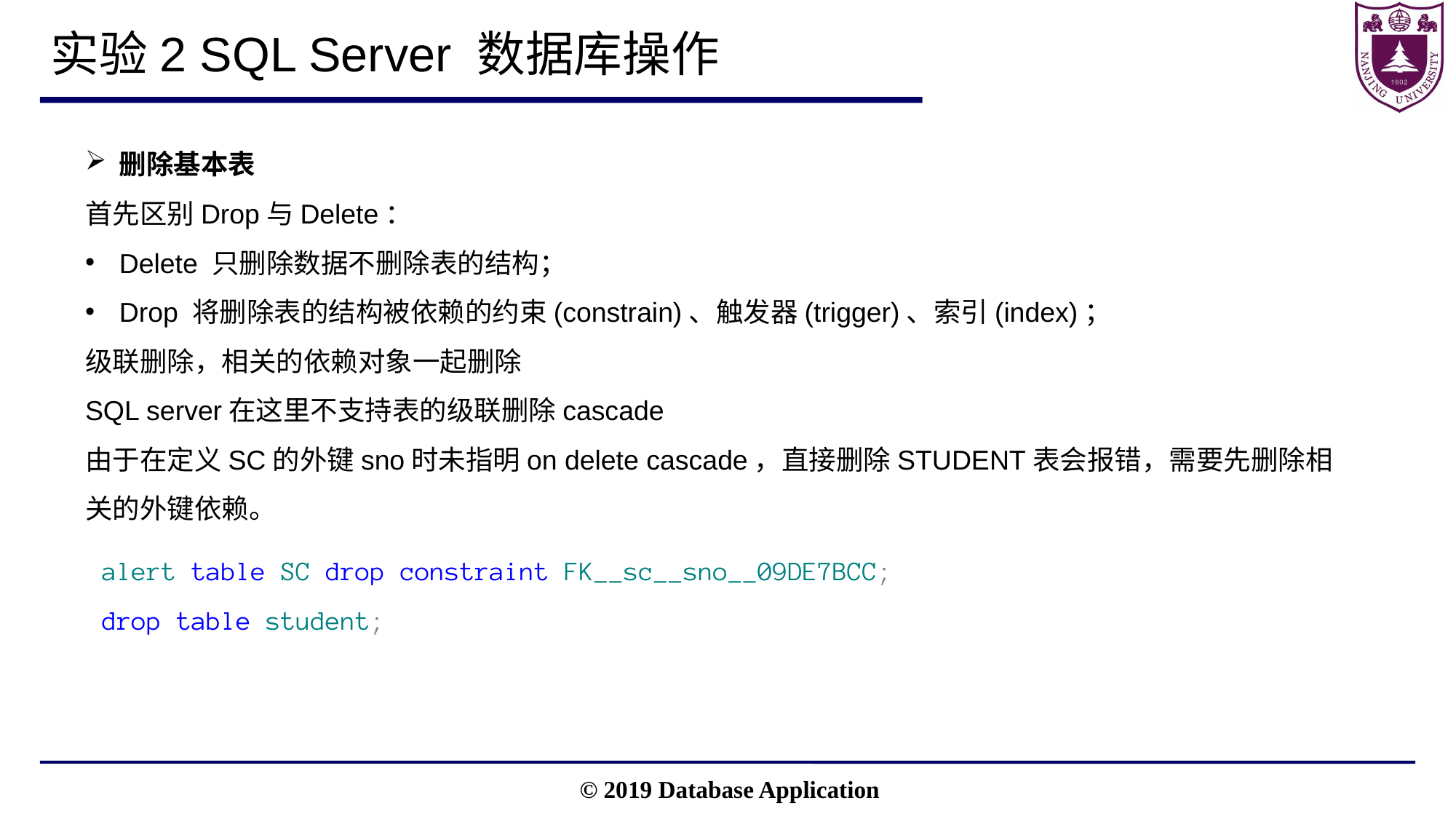

# 实验2 SQL Server 数据库操作
删除基本表
首先区别Drop与Delete：
Delete 只删除数据不删除表的结构；
Drop 将删除表的结构被依赖的约束(constrain)、触发器(trigger)、索引(index)；
级联删除，相关的依赖对象一起删除
SQL server在这里不支持表的级联删除cascade
由于在定义SC的外键sno时未指明on delete cascade，直接删除STUDENT表会报错，需要先删除相关的外键依赖。
alert table SC drop constraint FK__sc__sno__09DE7BCC;
drop table student;